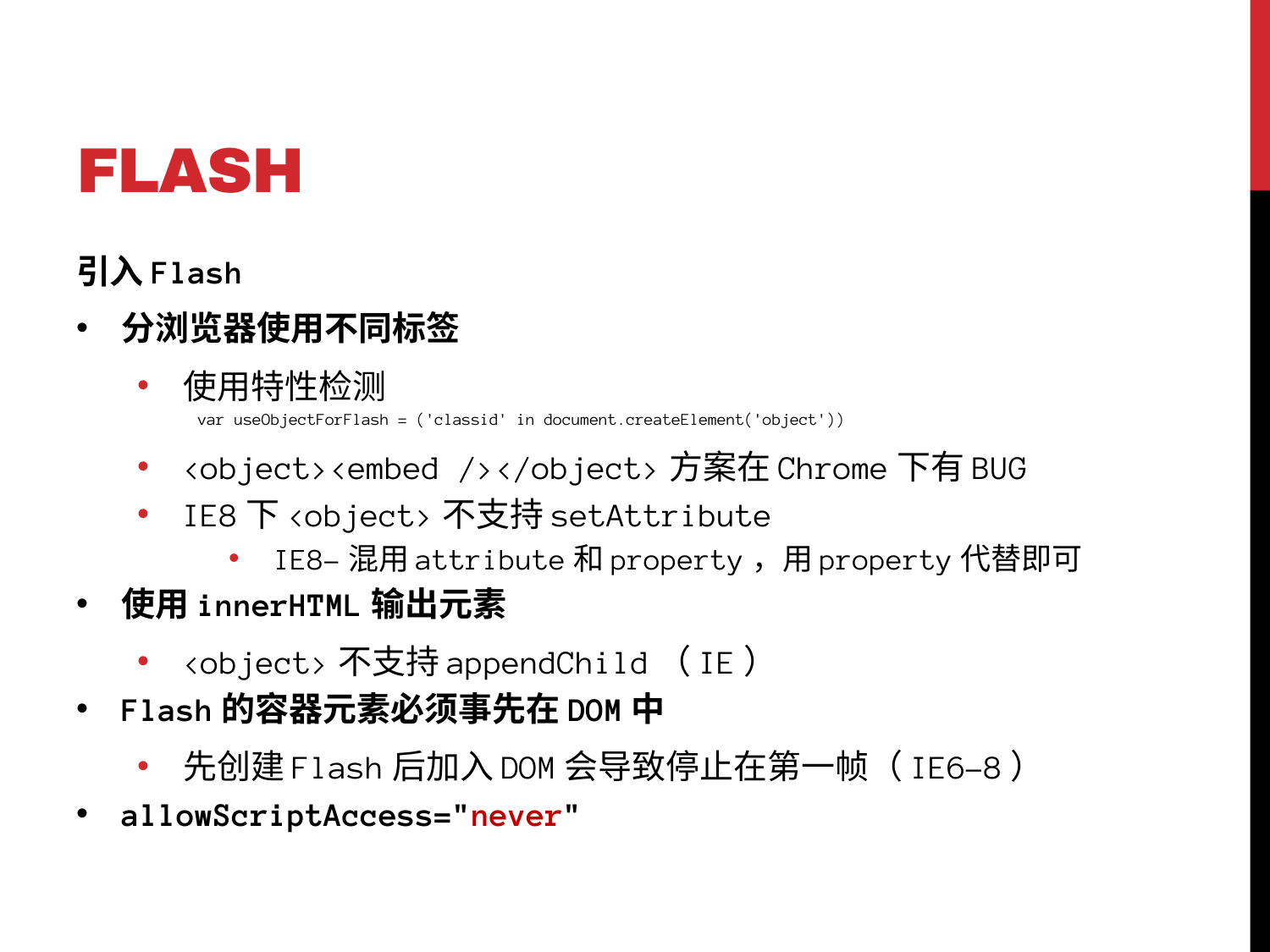

# Flash
引入Flash
分浏览器使用不同标签
使用特性检测
	var useObjectForFlash = ('classid' in document.createElement('object'))
<object><embed /></object>方案在Chrome下有BUG
IE8下<object>不支持setAttribute
IE8-混用attribute和property，用property代替即可
使用innerHTML输出元素
<object>不支持appendChild（IE）
Flash的容器元素必须事先在DOM中
先创建Flash后加入DOM会导致停止在第一帧（IE6-8）
allowScriptAccess="never"